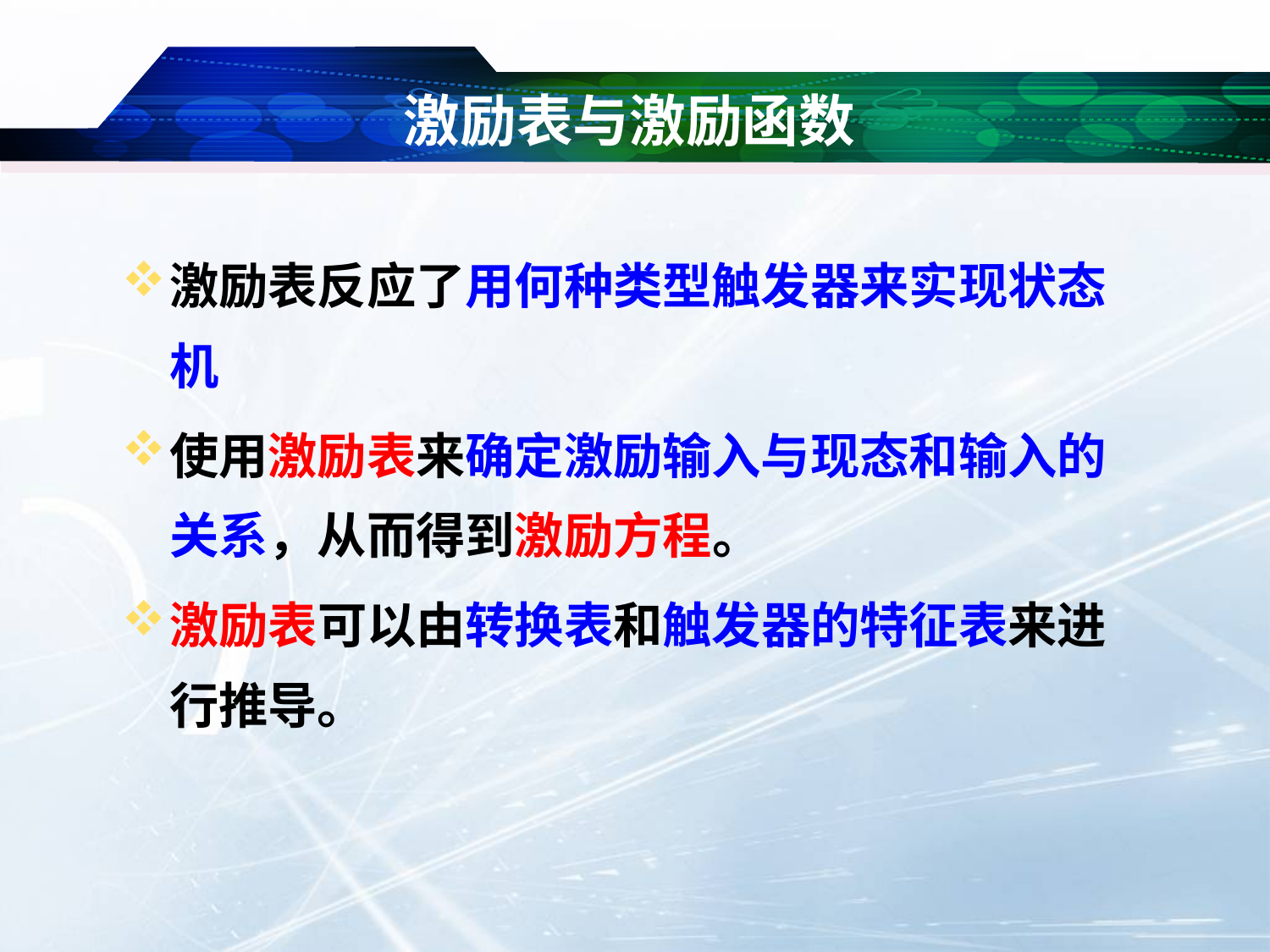

# 激励表与激励函数
激励表反应了用何种类型触发器来实现状态机
使用激励表来确定激励输入与现态和输入的关系，从而得到激励方程。
激励表可以由转换表和触发器的特征表来进行推导。